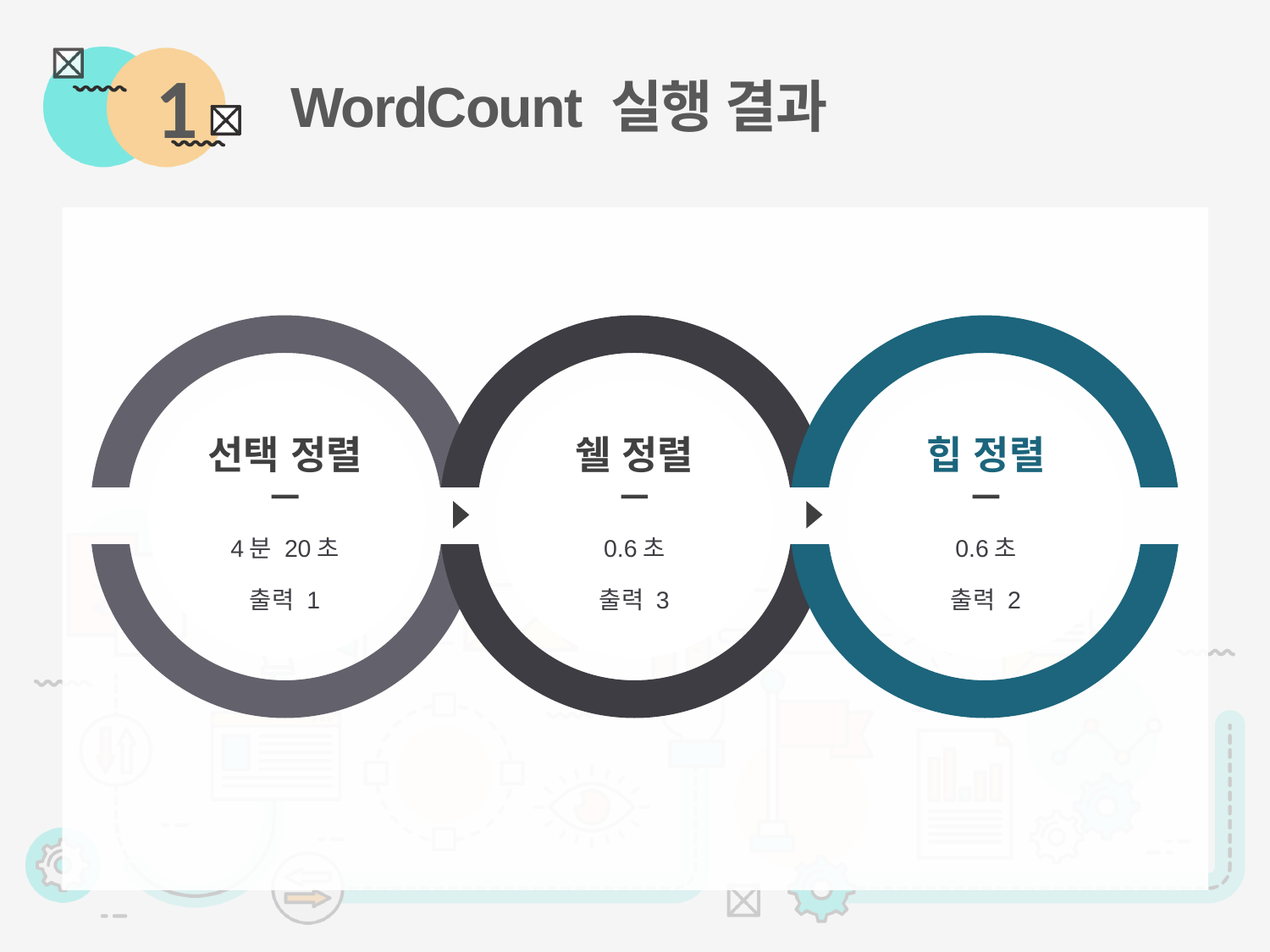

# WordCount 실행 결과
1

선택 정렬
쉘 정렬
힙 정렬

4분 20초
0.6초
0.6초

출력 1
출력 3
출력 2